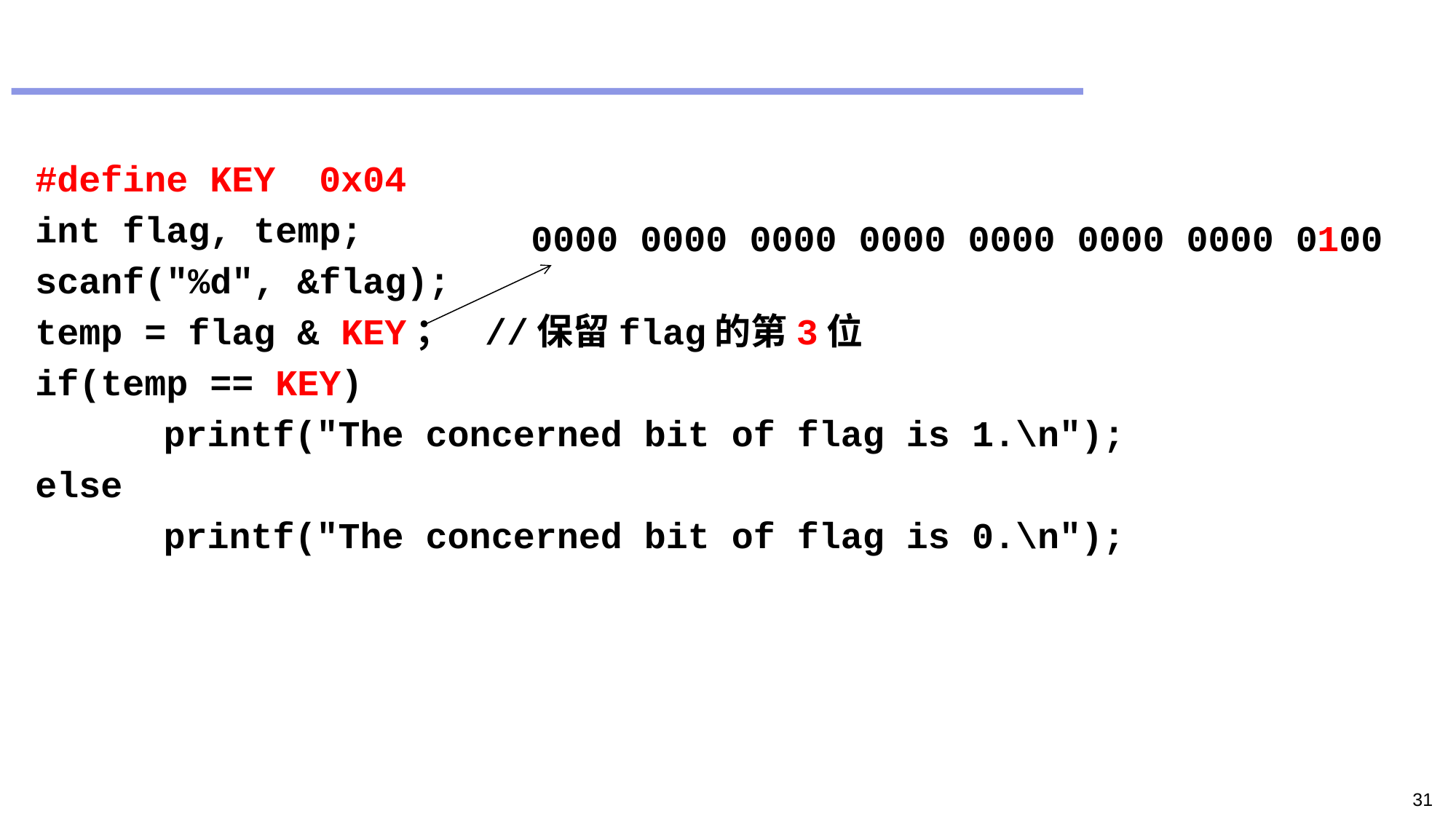

#

 #define KEY  0x04
 int flag, temp;
 scanf("%d", &flag);
 temp = flag & KEY；   //保留flag的第3位
 if(temp == KEY)
		printf("The concerned bit of flag is 1.\n");
 else
		printf("The concerned bit of flag is 0.\n");

0000 0000 0000 0000 0000 0000 0000 0100
31